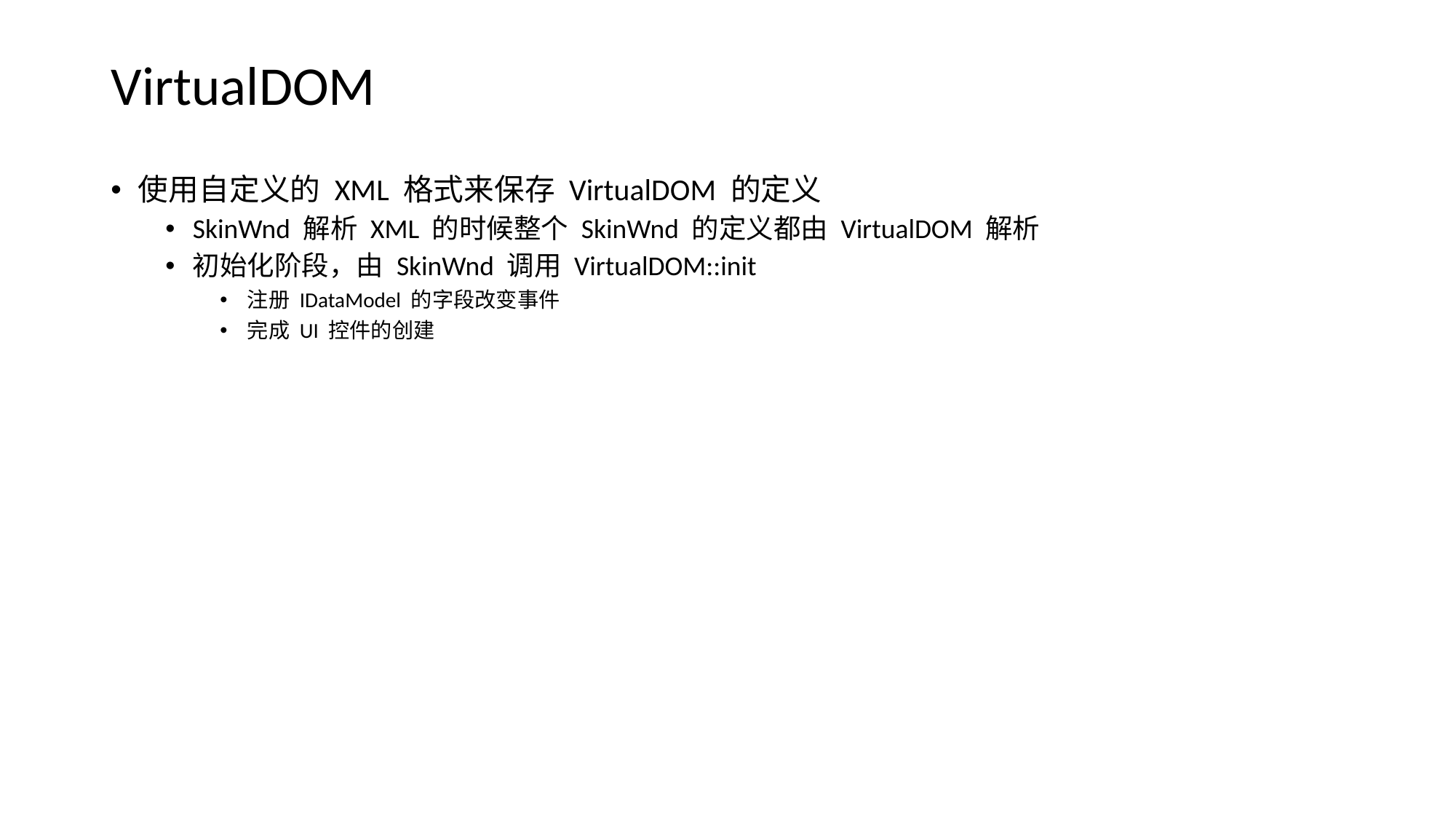

# VirtualDOM
使用自定义的 XML 格式来保存 VirtualDOM 的定义
SkinWnd 解析 XML 的时候整个 SkinWnd 的定义都由 VirtualDOM 解析
初始化阶段，由 SkinWnd 调用 VirtualDOM::init
注册 IDataModel 的字段改变事件
完成 UI 控件的创建